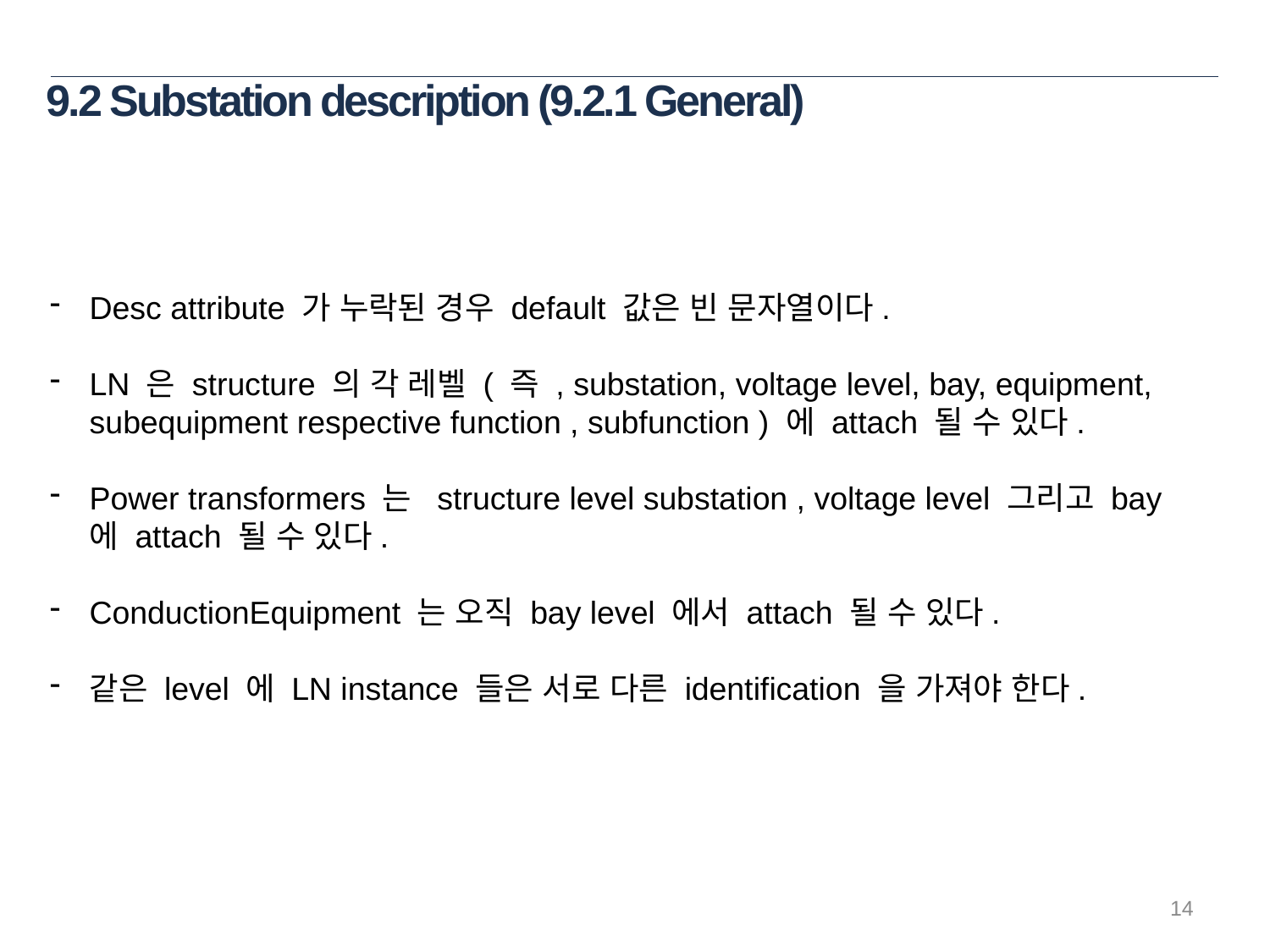

9.2 Substation description (9.2.1 General)
Desc attribute 가 누락된 경우 default 값은 빈 문자열이다.

LN 은 structure 의 각 레벨 ( 즉 , substation, voltage level, bay, equipment, subequipment respective function , subfunction ) 에 attach 될 수 있다.

Power transformers 는  structure level substation , voltage level 그리고 bay  에 attach 될 수 있다.

ConductionEquipment 는 오직 bay level 에서 attach 될 수 있다.

같은 level 에 LN instance 들은 서로 다른 identification 을 가져야 한다.
14